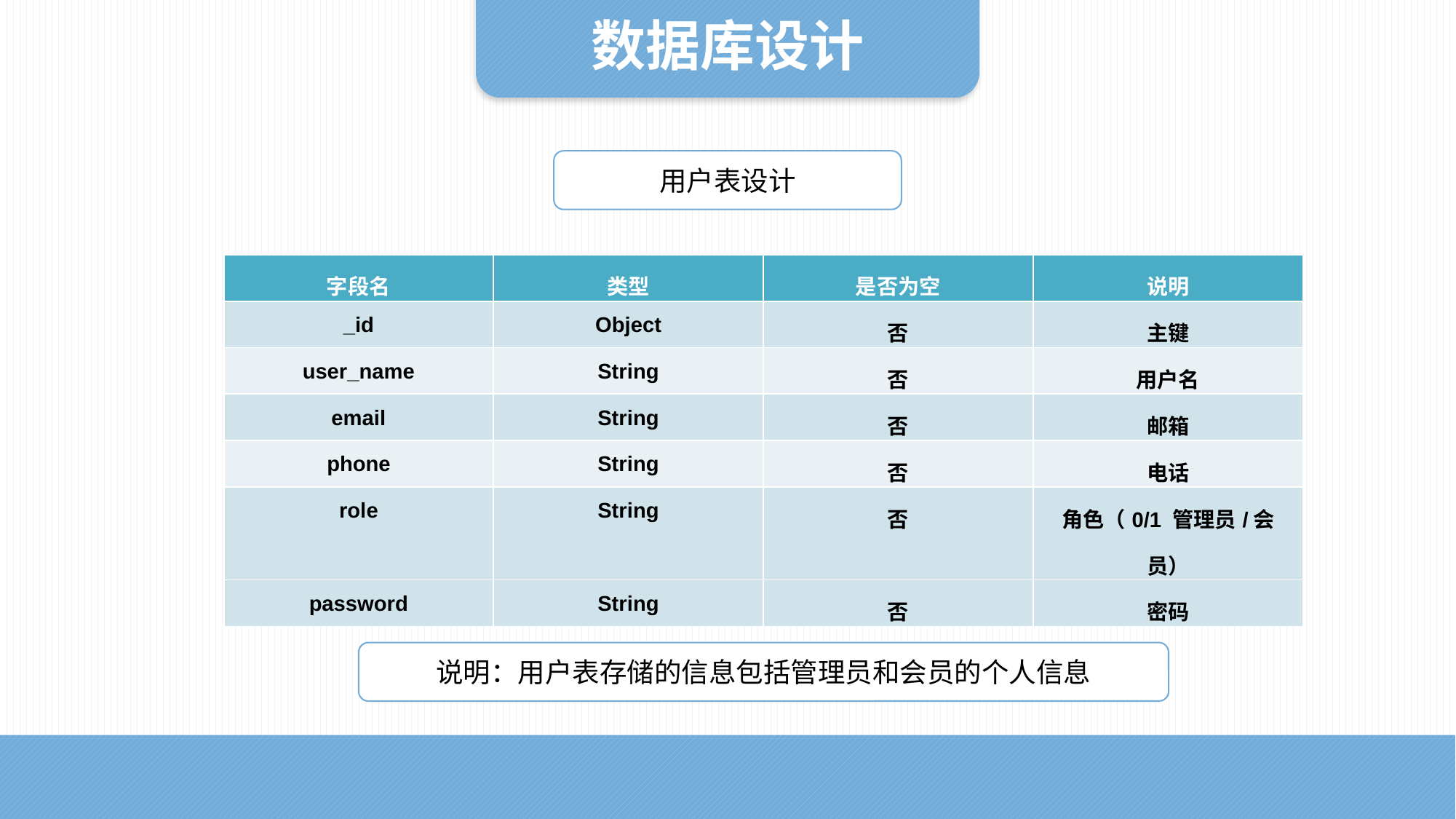

数据库设计
用户表设计
| 字段名 | 类型 | 是否为空 | 说明 |
| --- | --- | --- | --- |
| \_id | Object | 否 | 主键 |
| user\_name | String | 否 | 用户名 |
| email | String | 否 | 邮箱 |
| phone | String | 否 | 电话 |
| role | String | 否 | 角色（0/1 管理员/会员） |
| password | String | 否 | 密码 |
说明：用户表存储的信息包括管理员和会员的个人信息